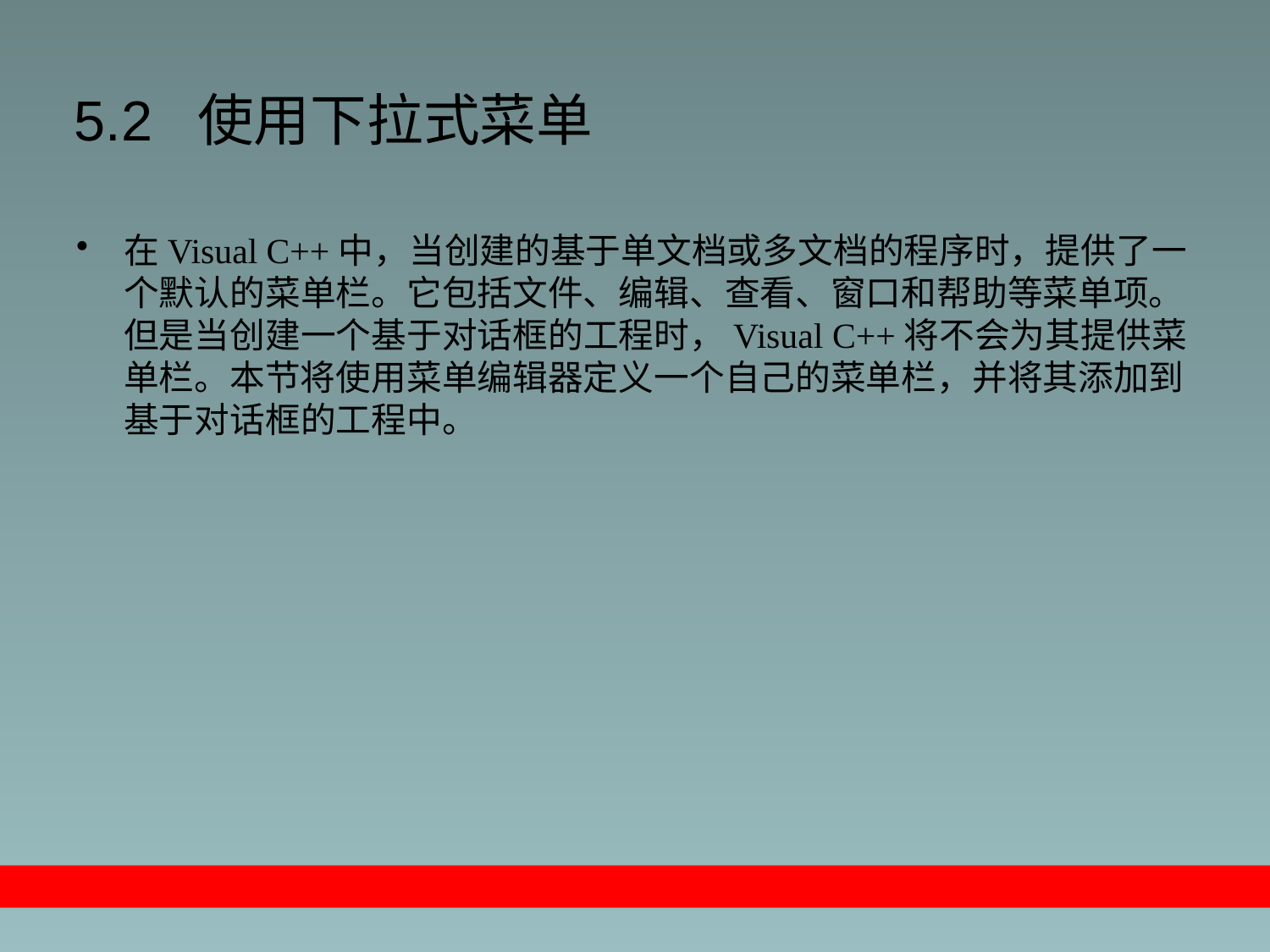

# 5.2  使用下拉式菜单
在Visual C++中，当创建的基于单文档或多文档的程序时，提供了一个默认的菜单栏。它包括文件、编辑、查看、窗口和帮助等菜单项。但是当创建一个基于对话框的工程时，Visual C++将不会为其提供菜单栏。本节将使用菜单编辑器定义一个自己的菜单栏，并将其添加到基于对话框的工程中。